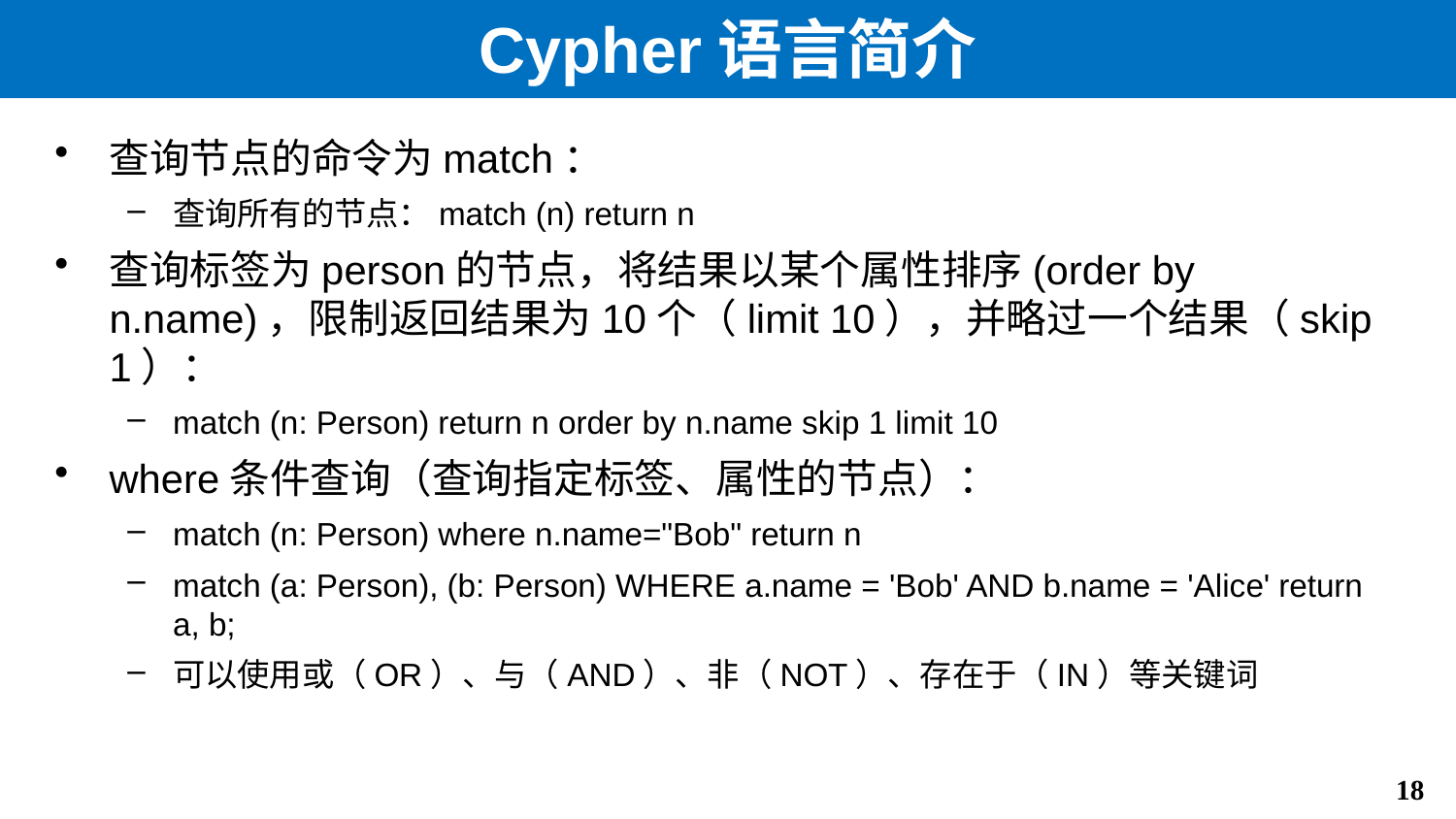

# Cypher语言简介
查询节点的命令为match：
查询所有的节点：match (n) return n
查询标签为person的节点，将结果以某个属性排序(order by n.name)，限制返回结果为10个（limit 10），并略过一个结果（skip 1）：
match (n: Person) return n order by n.name skip 1 limit 10
where条件查询（查询指定标签、属性的节点）：
match (n: Person) where n.name="Bob" return n
match (a: Person), (b: Person) WHERE a.name = 'Bob' AND b.name = 'Alice' return a, b;
可以使用或（OR）、与（AND）、非（NOT）、存在于（IN）等关键词